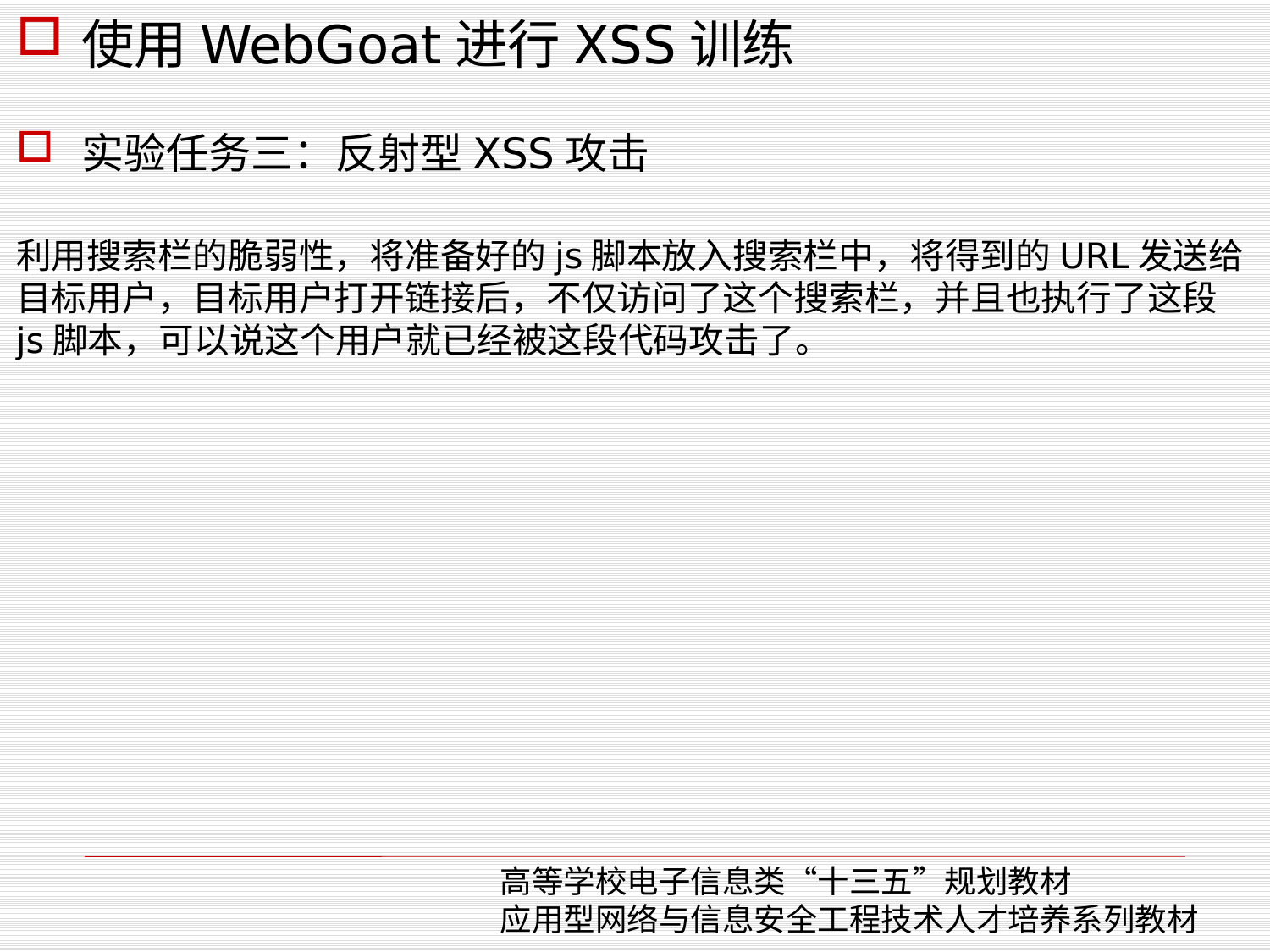

使用WebGoat进行XSS训练

实验任务三：反射型XSS攻击

利用搜索栏的脆弱性，将准备好的js脚本放入搜索栏中，将得到的URL发送给目标用户，目标用户打开链接后，不仅访问了这个搜索栏，并且也执行了这段js脚本，可以说这个用户就已经被这段代码攻击了。

高等学校电子信息类“十三五”规划教材
应用型网络与信息安全工程技术人才培养系列教材